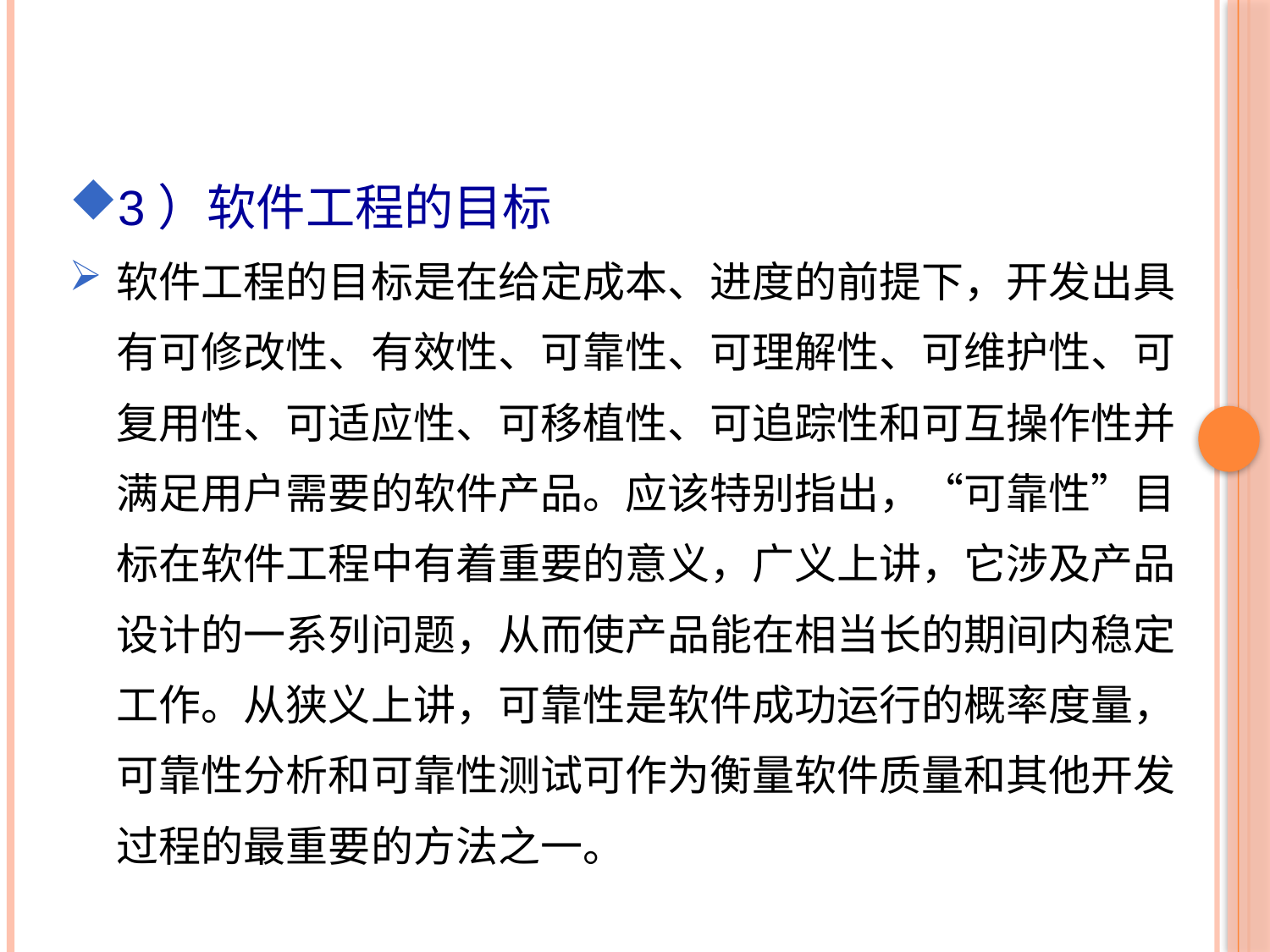

3）软件工程的目标
软件工程的目标是在给定成本、进度的前提下，开发出具有可修改性、有效性、可靠性、可理解性、可维护性、可复用性、可适应性、可移植性、可追踪性和可互操作性并满足用户需要的软件产品。应该特别指出，“可靠性”目标在软件工程中有着重要的意义，广义上讲，它涉及产品设计的一系列问题，从而使产品能在相当长的期间内稳定工作。从狭义上讲，可靠性是软件成功运行的概率度量，可靠性分析和可靠性测试可作为衡量软件质量和其他开发过程的最重要的方法之一。